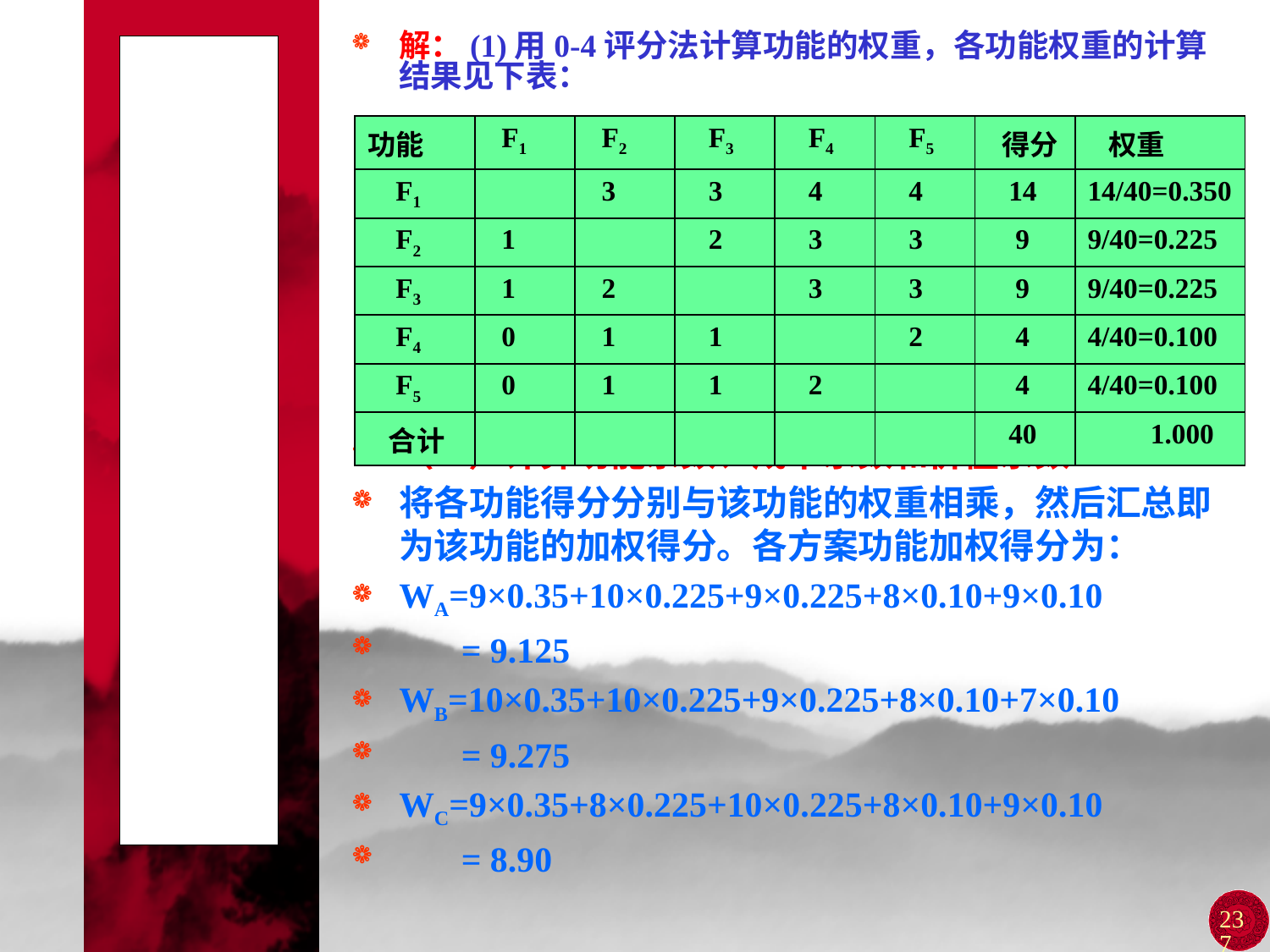

解：(1)用0-4评分法计算功能的权重，各功能权重的计算结果见下表：

（2）计算功能系数、成本系数和价值系数
将各功能得分分别与该功能的权重相乘，然后汇总即为该功能的加权得分。各方案功能加权得分为：
WA=9×0.35+10×0.225+9×0.225+8×0.10+9×0.10
       = 9.125
WB=10×0.35+10×0.225+9×0.225+8×0.10+7×0.10
       = 9.275
WC=9×0.35+8×0.225+10×0.225+8×0.10+9×0.10
       = 8.90

# 案     例
| 功能 | F1 | F2 | F3 | F4 | F5 | 得分 | 权重 |
| --- | --- | --- | --- | --- | --- | --- | --- |
| F1 |  | 3 | 3 | 4 | 4 | 14 | 14/40=0.350 |
| F2 | 1 |  | 2 | 3 | 3 | 9 | 9/40=0.225 |
| F3 | 1 | 2 |  | 3 | 3 | 9 | 9/40=0.225 |
| F4 | 0 | 1 | 1 |  | 2 | 4 | 4/40=0.100 |
| F5 | 0 | 1 | 1 | 2 |  | 4 | 4/40=0.100 |
| 合计 |  |  |  |  |  | 40 | 1.000 |
237